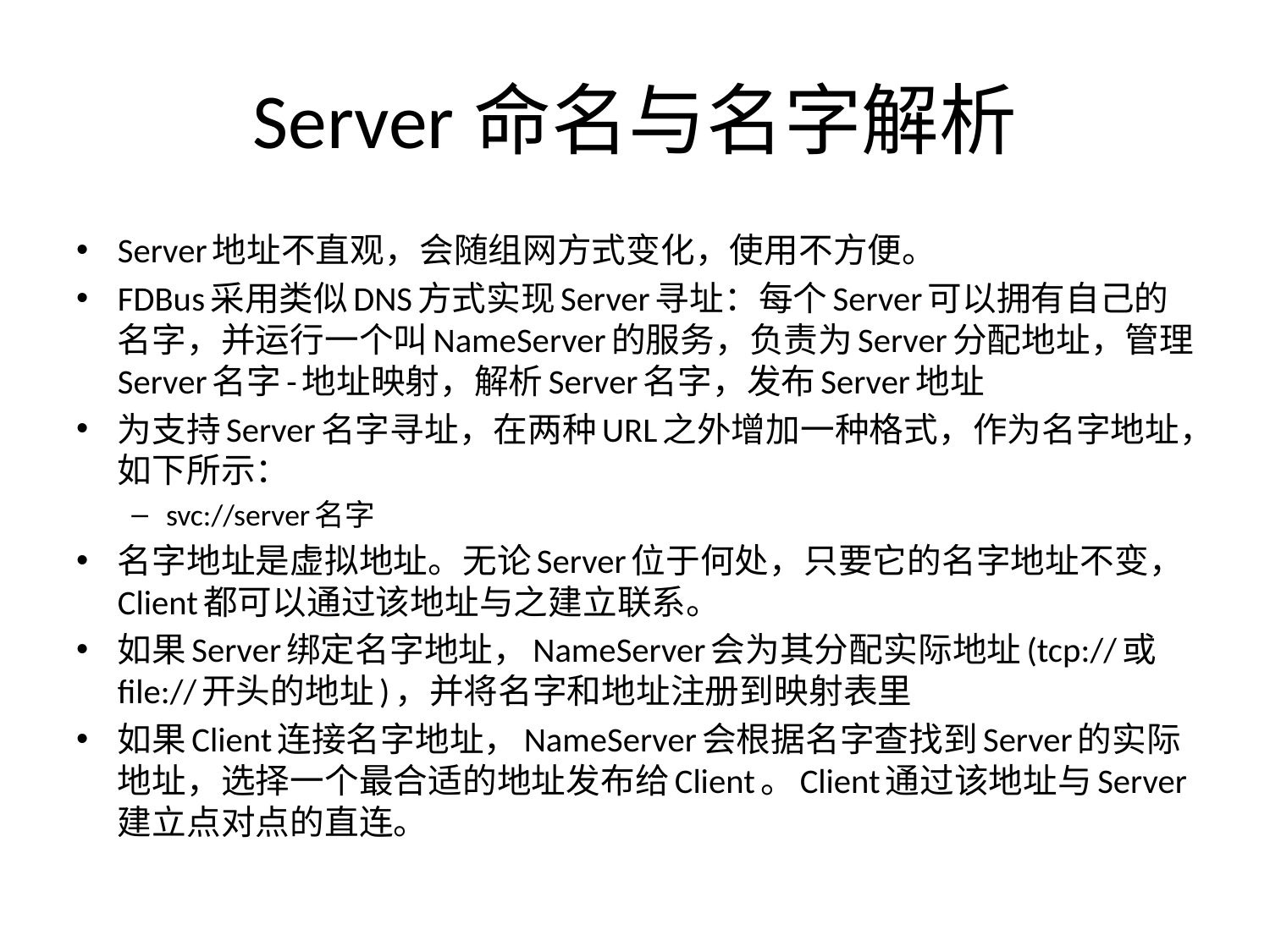

# Server命名与名字解析
Server地址不直观，会随组网方式变化，使用不方便。
FDBus采用类似DNS方式实现Server寻址：每个Server可以拥有自己的名字，并运行一个叫NameServer的服务，负责为Server分配地址，管理Server名字-地址映射，解析Server名字，发布Server地址
为支持Server名字寻址，在两种URL之外增加一种格式，作为名字地址，如下所示：
svc://server名字
名字地址是虚拟地址。无论Server位于何处，只要它的名字地址不变，Client都可以通过该地址与之建立联系。
如果Server绑定名字地址，NameServer会为其分配实际地址(tcp://或file://开头的地址)，并将名字和地址注册到映射表里
如果Client连接名字地址，NameServer会根据名字查找到Server的实际地址，选择一个最合适的地址发布给Client。Client通过该地址与Server建立点对点的直连。